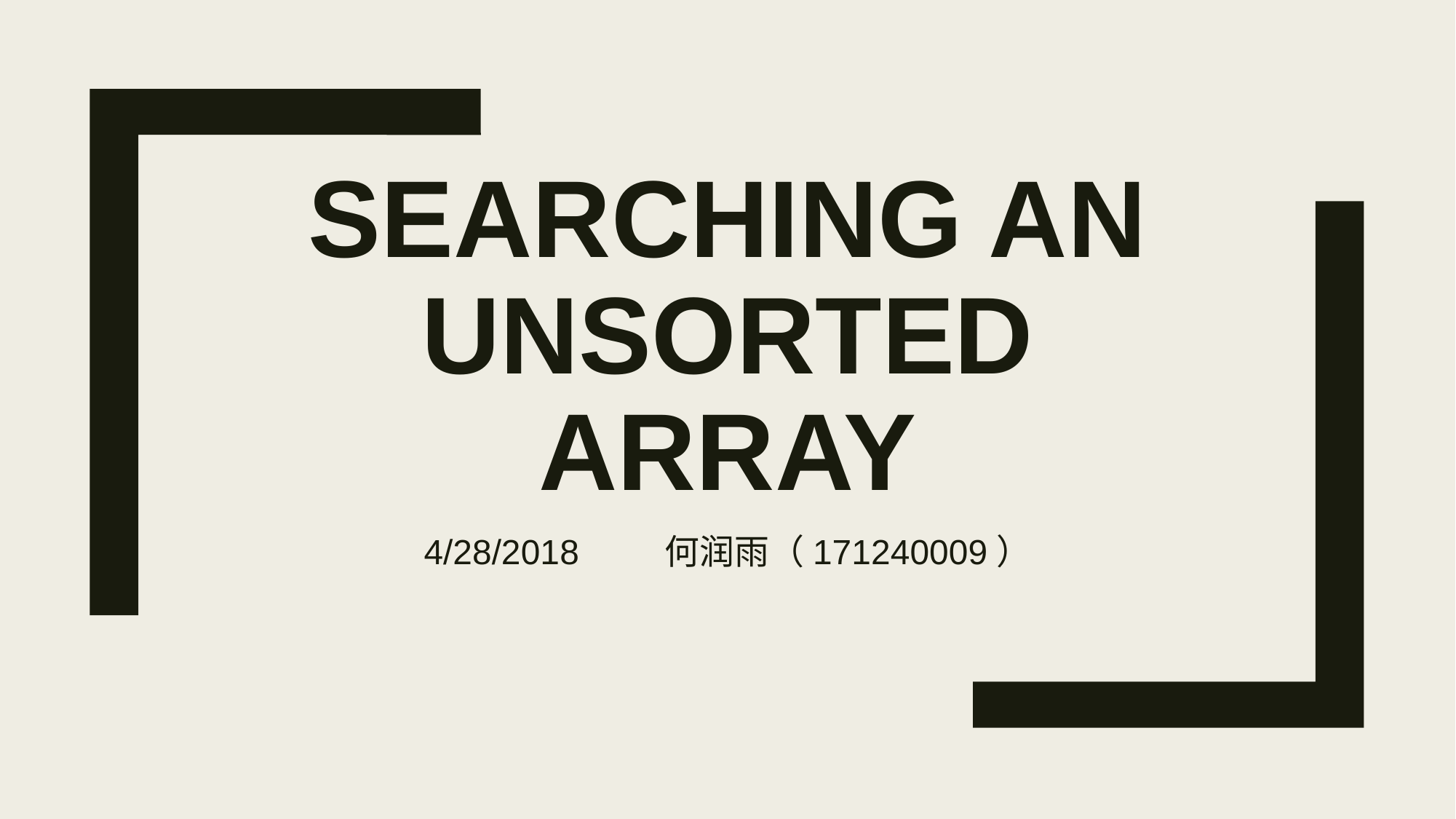

# Searching an unsorted array
4/28/2018        何润雨（171240009）